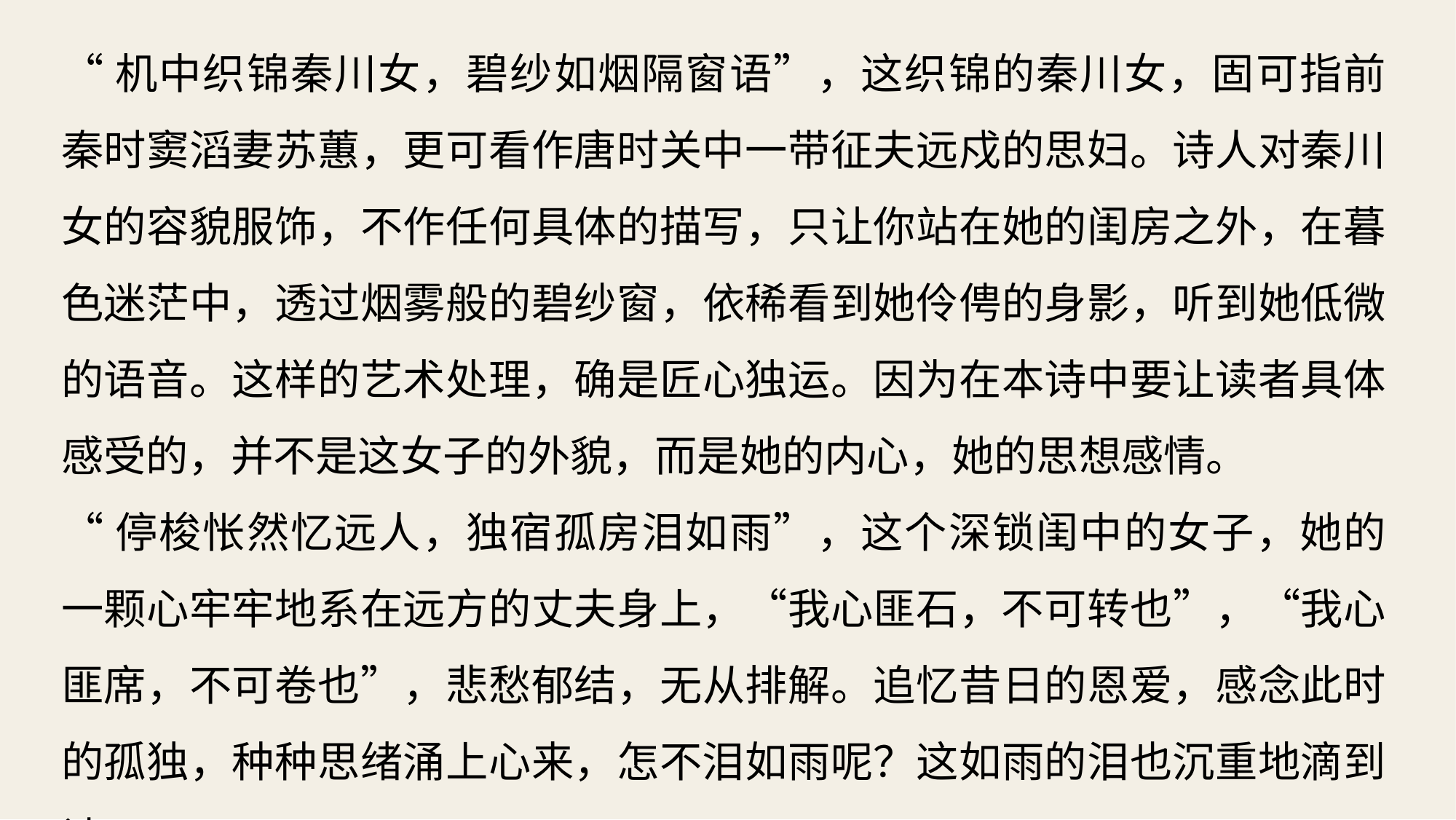

“机中织锦秦川女，碧纱如烟隔窗语”，这织锦的秦川女，固可指前秦时窦滔妻苏蕙，更可看作唐时关中一带征夫远戍的思妇。诗人对秦川女的容貌服饰，不作任何具体的描写，只让你站在她的闺房之外，在暮色迷茫中，透过烟雾般的碧纱窗，依稀看到她伶俜的身影，听到她低微的语音。这样的艺术处理，确是匠心独运。因为在本诗中要让读者具体感受的，并不是这女子的外貌，而是她的内心，她的思想感情。
“停梭怅然忆远人，独宿孤房泪如雨”，这个深锁闺中的女子，她的一颗心牢牢地系在远方的丈夫身上，“我心匪石，不可转也”，“我心匪席，不可卷也”，悲愁郁结，无从排解。追忆昔日的恩爱，感念此时的孤独，种种思绪涌上心来，怎不泪如雨呢？这如雨的泪也沉重地滴到诗